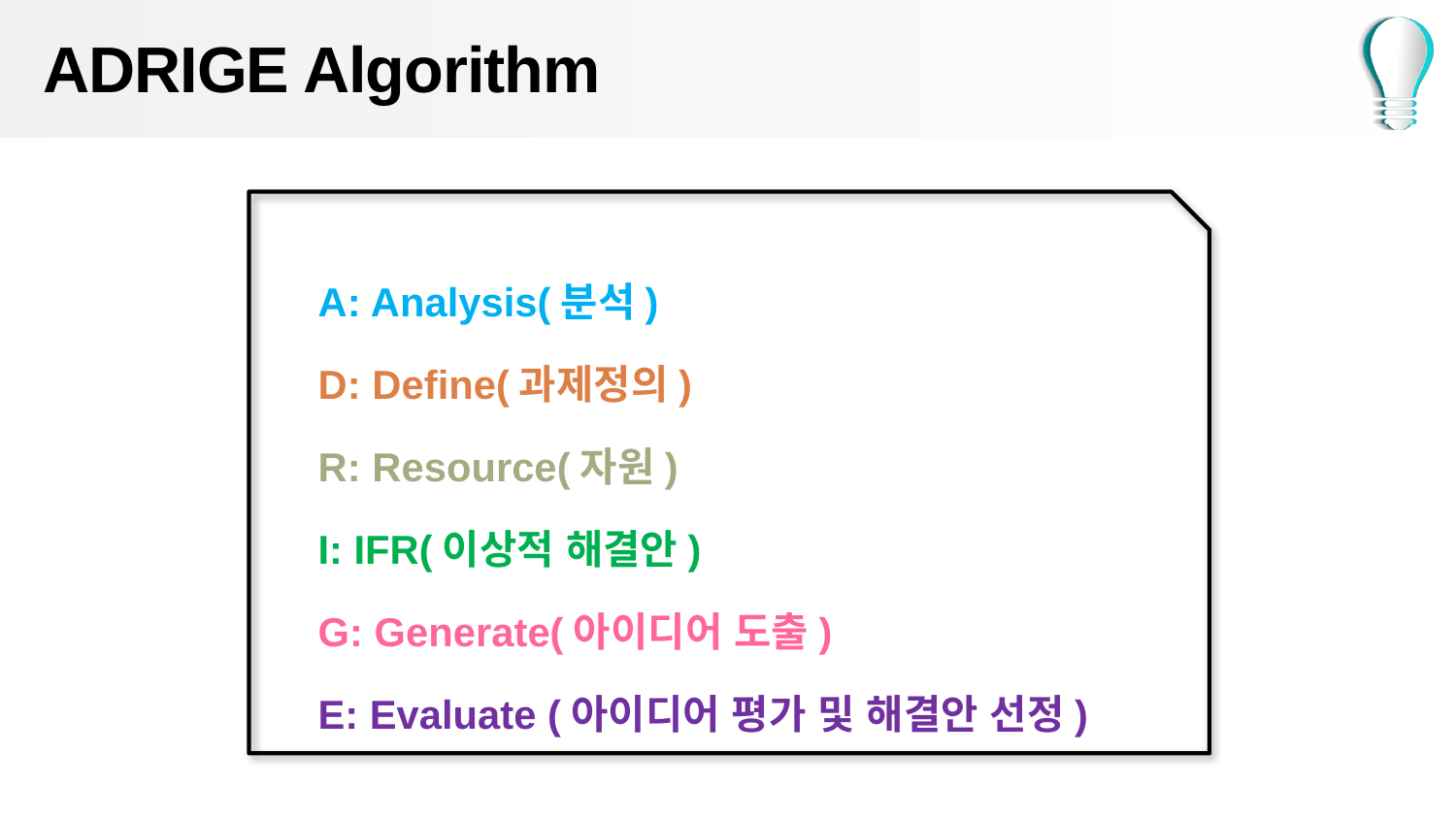

#
ADRIGE Algorithm

A: Analysis(분석)
D: Define(과제정의)
R: Resource(자원)
I: IFR(이상적 해결안)
G: Generate(아이디어 도출)
E: Evaluate (아이디어 평가 및 해결안 선정)